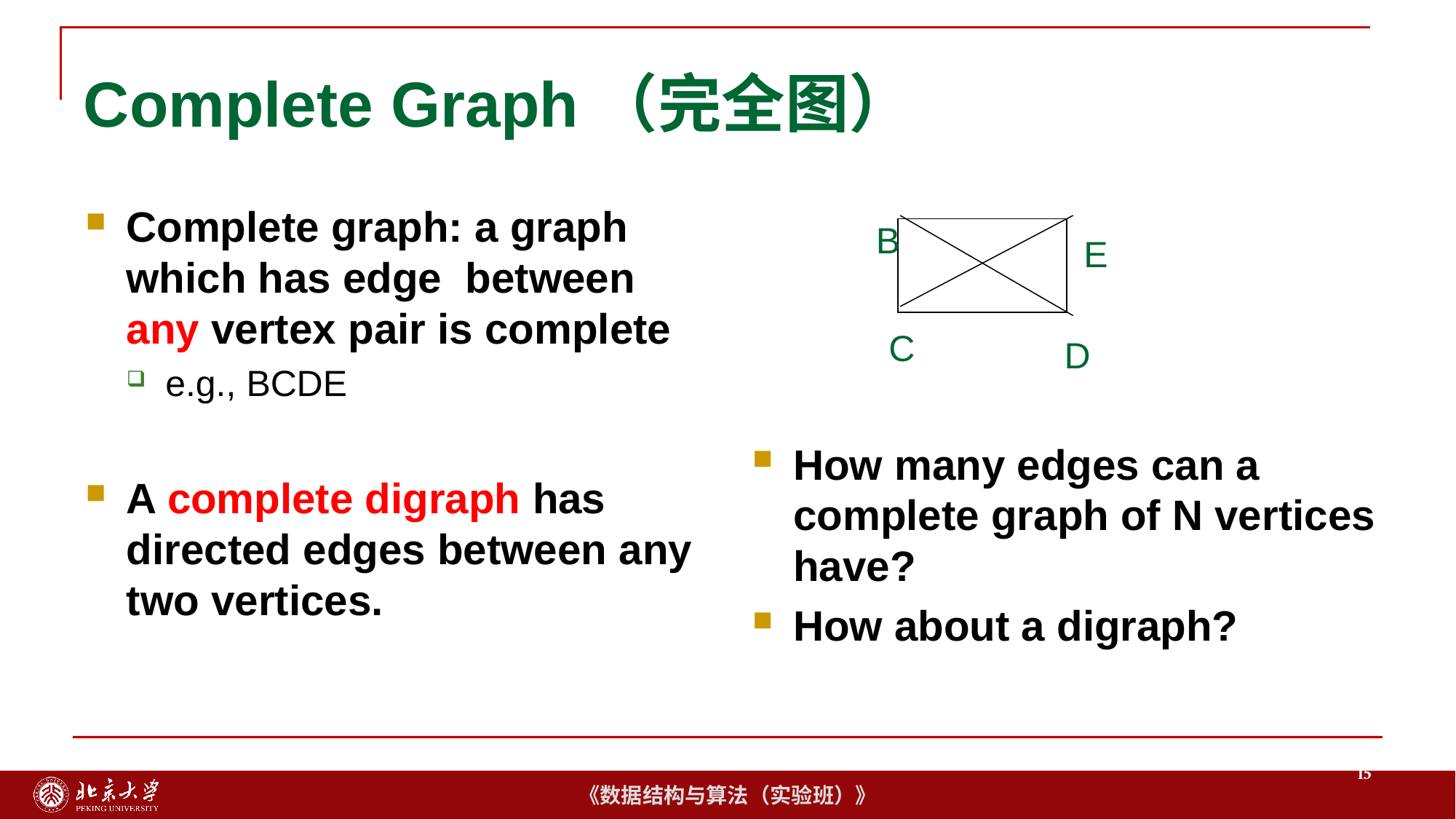

# Complete Graph（完全图）
Complete graph: a graph which has edge  between any vertex pair is complete
e.g., BCDE

A complete digraph has directed edges between any two vertices.

How many edges can a complete graph of N vertices have?
How about a digraph?
B

E
C
D
15